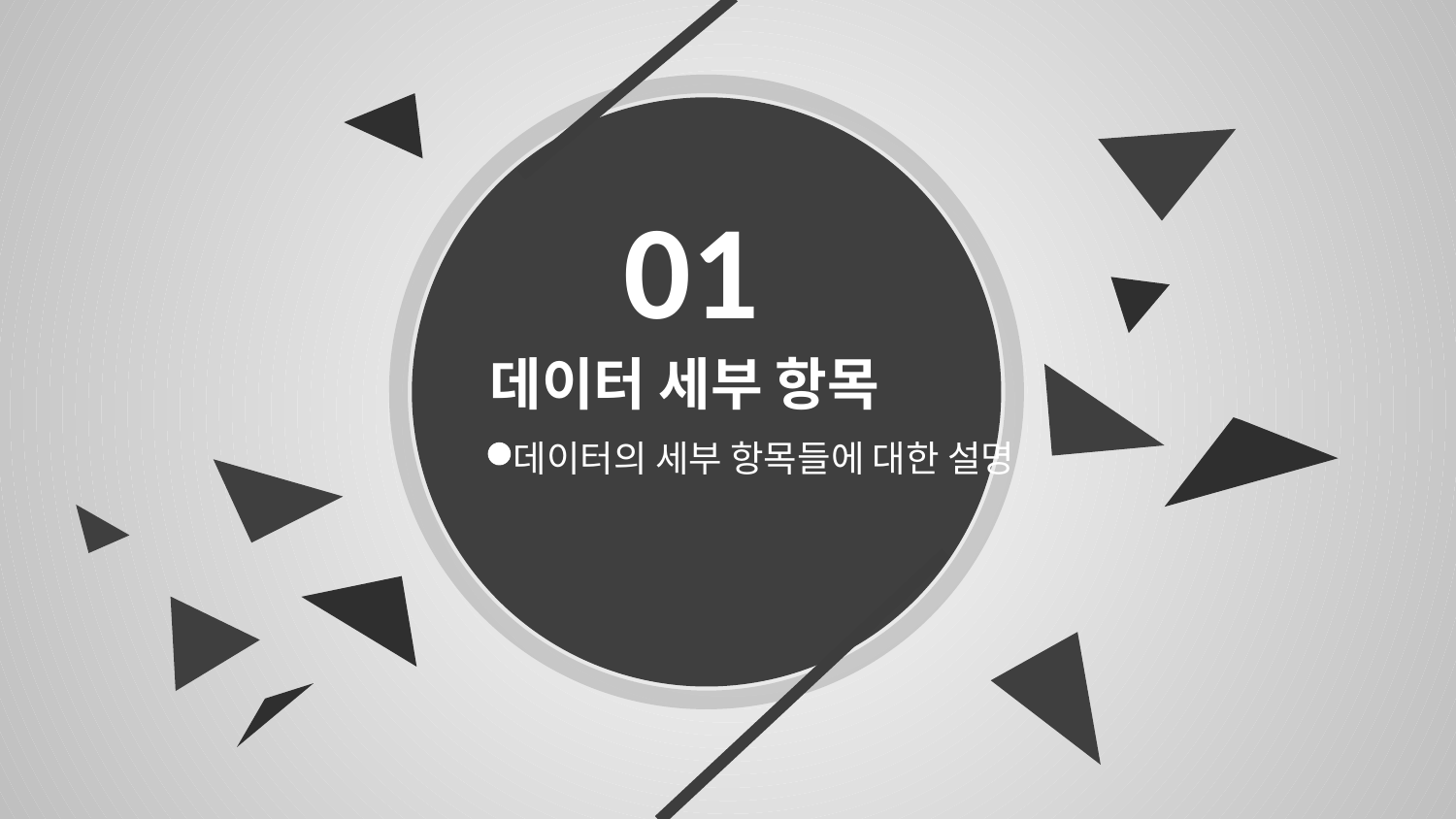

01

데이터 세부 항목

데이터의 세부 항목들에 대한 설명